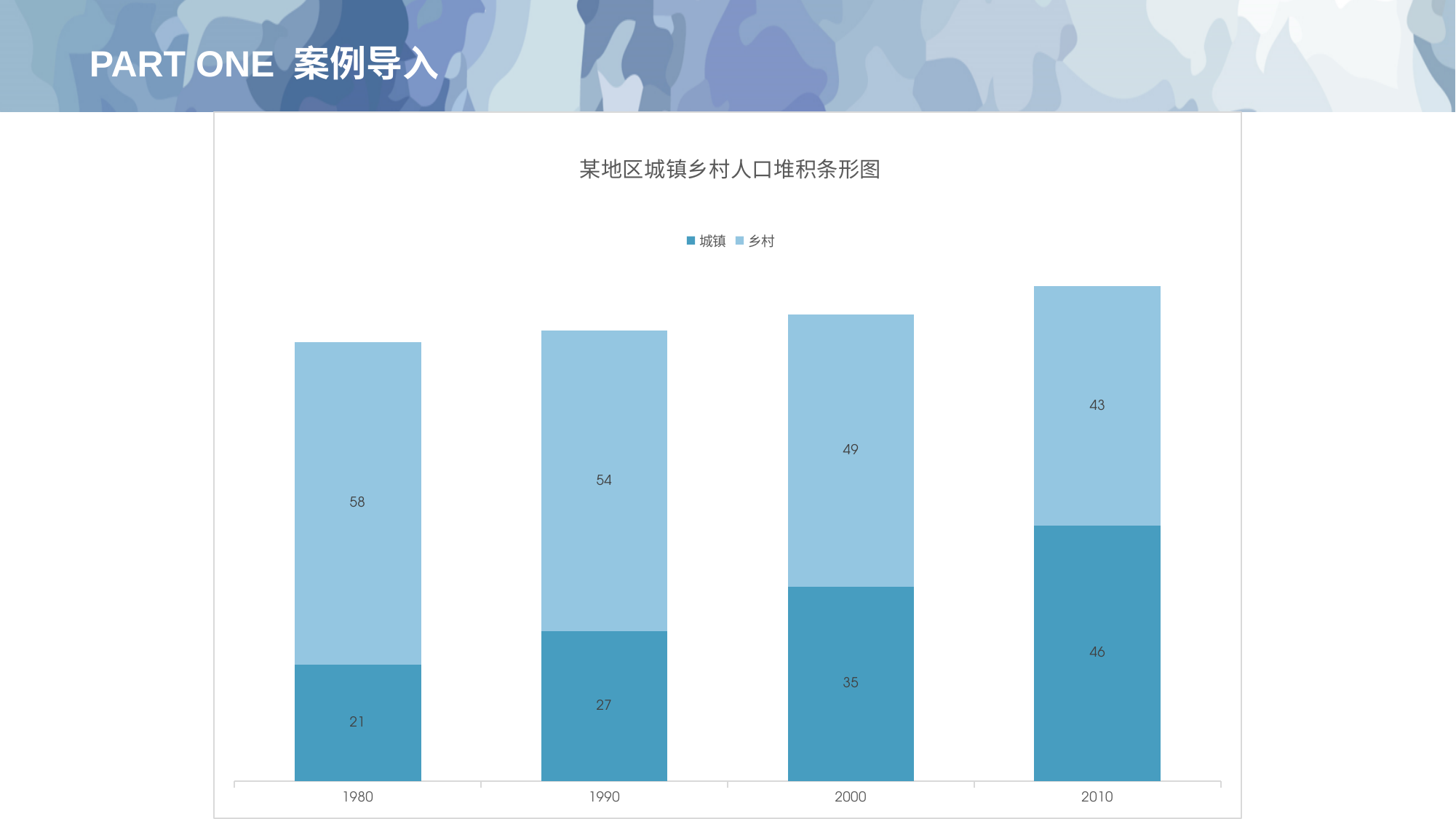

PART ONE 案例导入

### Chart: 某地区城镇乡村人口堆积条形图

| Category | 城镇 | 乡村 |
|---|---|---|
| 1980 | 21.0 | 58.0 |
| 1990 | 27.0 | 54.0 |
| 2000 | 35.0 | 49.0 |
| 2010 | 46.0 | 43.0 |